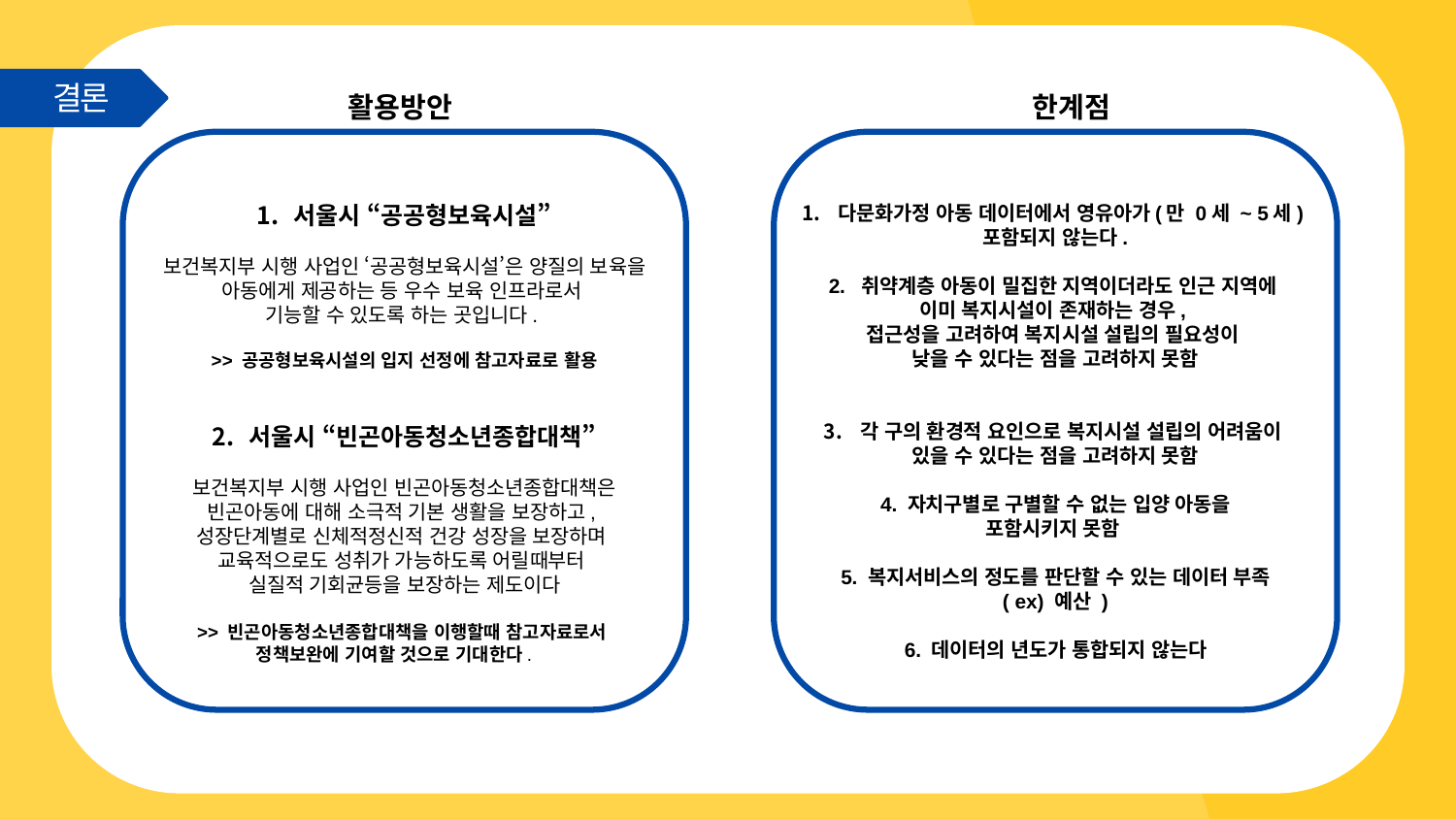

결론
한계점
활용방안

다문화가정 아동 데이터에서 영유아가(만 0세 ~ 5세)
포함되지 않는다.

2.  취약계층 아동이 밀집한 지역이더라도 인근 지역에
이미 복지시설이 존재하는 경우,
접근성을 고려하여 복지시설 설립의 필요성이
낮을 수 있다는 점을 고려하지 못함

각 구의 환경적 요인으로 복지시설 설립의 어려움이
있을 수 있다는 점을 고려하지 못함

4. 자치구별로 구별할 수 없는 입양 아동을
포함시키지 못함

5. 복지서비스의 정도를 판단할 수 있는 데이터 부족
( ex) 예산 )

6. 데이터의 년도가 통합되지 않는다

서울시 “공공형보육시설”

보건복지부 시행 사업인 ‘공공형보육시설’은 양질의 보육을 아동에게 제공하는 등 우수 보육 인프라로서
기능할 수 있도록 하는 곳입니다.

>> 공공형보육시설의 입지 선정에 참고자료로 활용
서울시 “빈곤아동청소년종합대책”

보건복지부 시행 사업인 빈곤아동청소년종합대책은 빈곤아동에 대해 소극적 기본 생활을 보장하고,
성장단계별로 신체적정신적 건강 성장을 보장하며
교육적으로도 성취가 가능하도록 어릴때부터
실질적 기회균등을 보장하는 제도이다

>> 빈곤아동청소년종합대책을 이행할때 참고자료로서
정책보완에 기여할 것으로 기대한다.